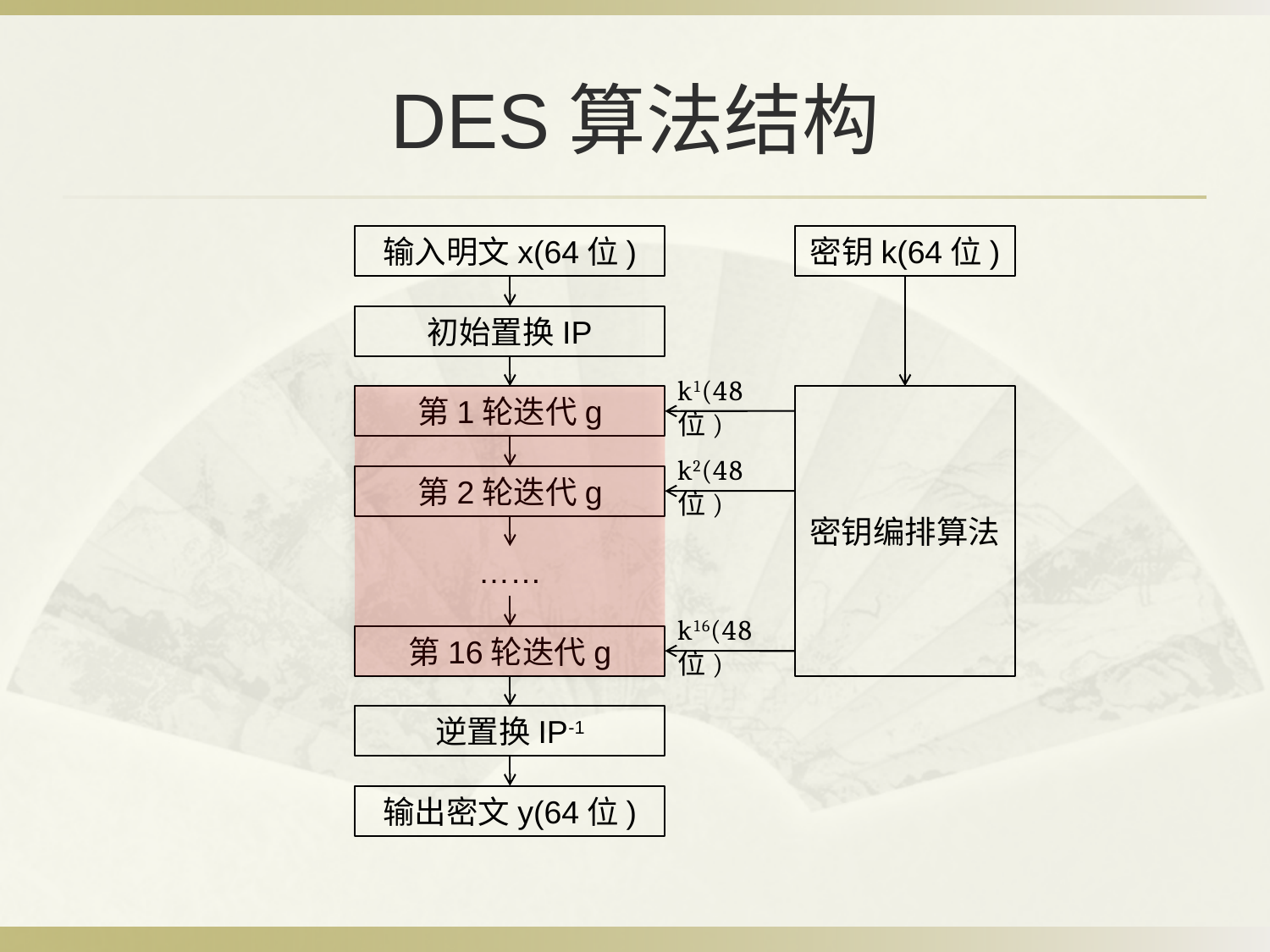

# DES算法结构
输入明文x(64位)
密钥k(64位)
初始置换IP
k1(48位)
第1轮迭代g
密钥编排算法
k2(48位)
第2轮迭代g
……
k16(48位)
第16轮迭代g
逆置换IP-1
输出密文y(64位)